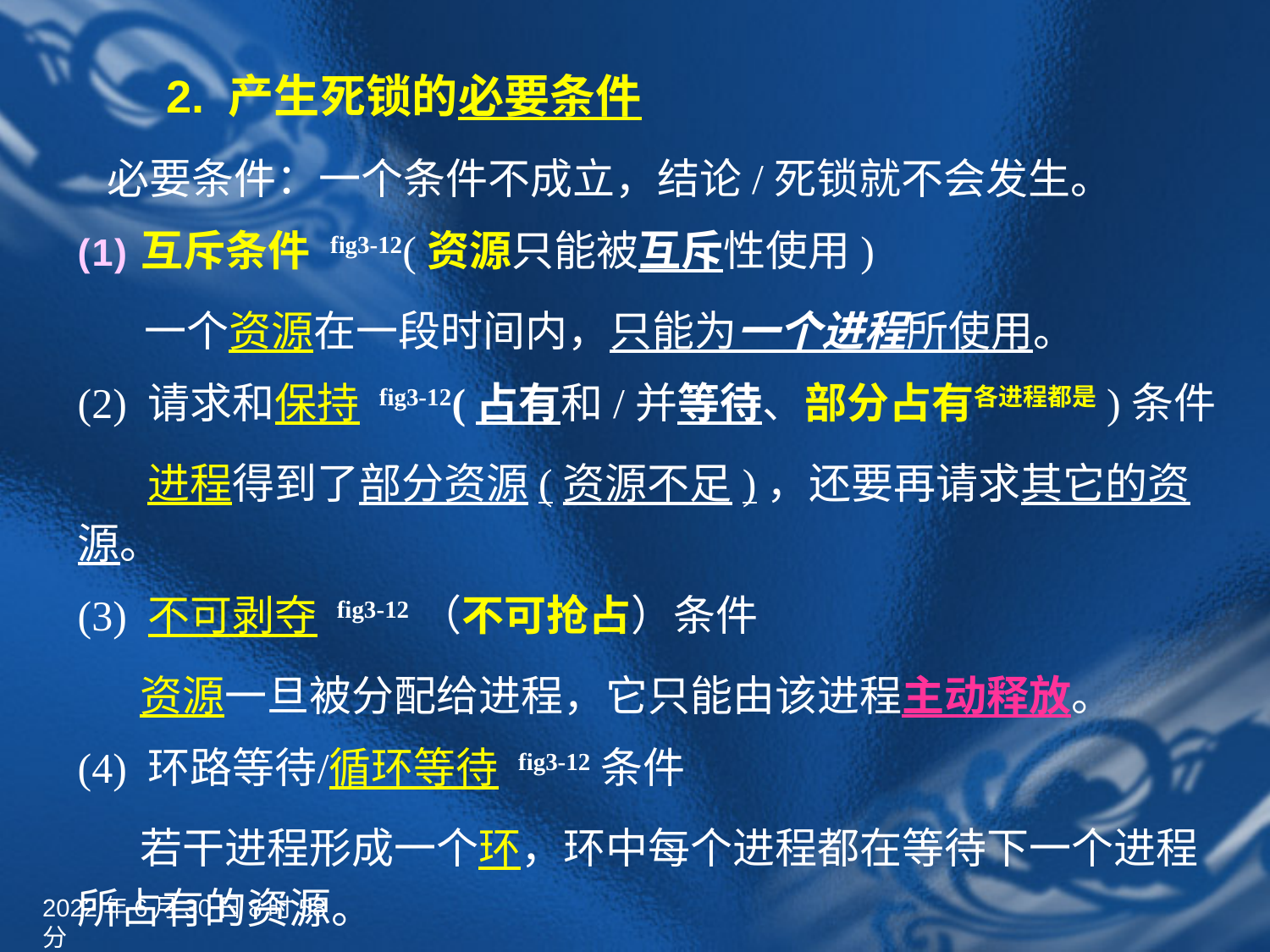

# 2. 产生死锁的必要条件
  必要条件：一个条件不成立，结论/死锁就不会发生。
互斥条件 fig3-12(资源只能被互斥性使用)
  一个资源在一段时间内，只能为一个进程所使用。
(2) 请求和保持 fig3-12(占有和/并等待、部分占有各进程都是)条件
 进程得到了部分资源(资源不足)，还要再请求其它的资源。
(3) 不可剥夺 fig3-12（不可抢占）条件
资源一旦被分配给进程，它只能由该进程主动释放。
(4) 环路等待/循环等待 fig3-12条件
若干进程形成一个环，环中每个进程都在等待下一个进程所占有的资源。
2022年6月30日8时58分